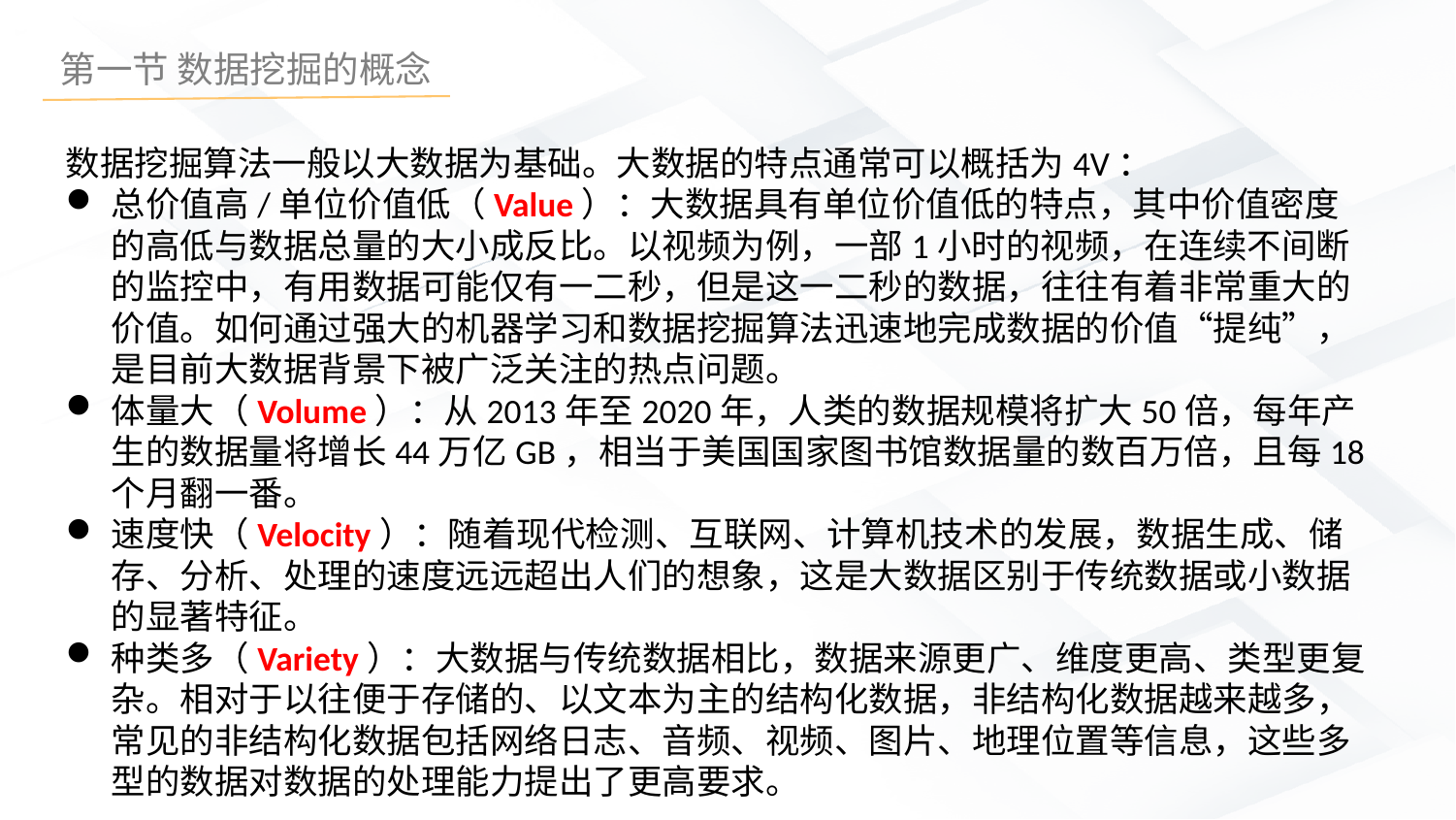

数据挖掘算法一般以大数据为基础。大数据的特点通常可以概括为4V：
总价值高/单位价值低（Value）：大数据具有单位价值低的特点，其中价值密度的高低与数据总量的大小成反比。以视频为例，一部1小时的视频，在连续不间断的监控中，有用数据可能仅有一二秒，但是这一二秒的数据，往往有着非常重大的价值。如何通过强大的机器学习和数据挖掘算法迅速地完成数据的价值“提纯”，是目前大数据背景下被广泛关注的热点问题。
体量大（Volume）：从2013年至2020年，人类的数据规模将扩大50倍，每年产生的数据量将增长44万亿GB，相当于美国国家图书馆数据量的数百万倍，且每18个月翻一番。
速度快（Velocity）：随着现代检测、互联网、计算机技术的发展，数据生成、储存、分析、处理的速度远远超出人们的想象，这是大数据区别于传统数据或小数据的显著特征。
种类多（Variety）：大数据与传统数据相比，数据来源更广、维度更高、类型更复杂。相对于以往便于存储的、以文本为主的结构化数据，非结构化数据越来越多，常见的非结构化数据包括网络日志、音频、视频、图片、地理位置等信息，这些多型的数据对数据的处理能力提出了更高要求。